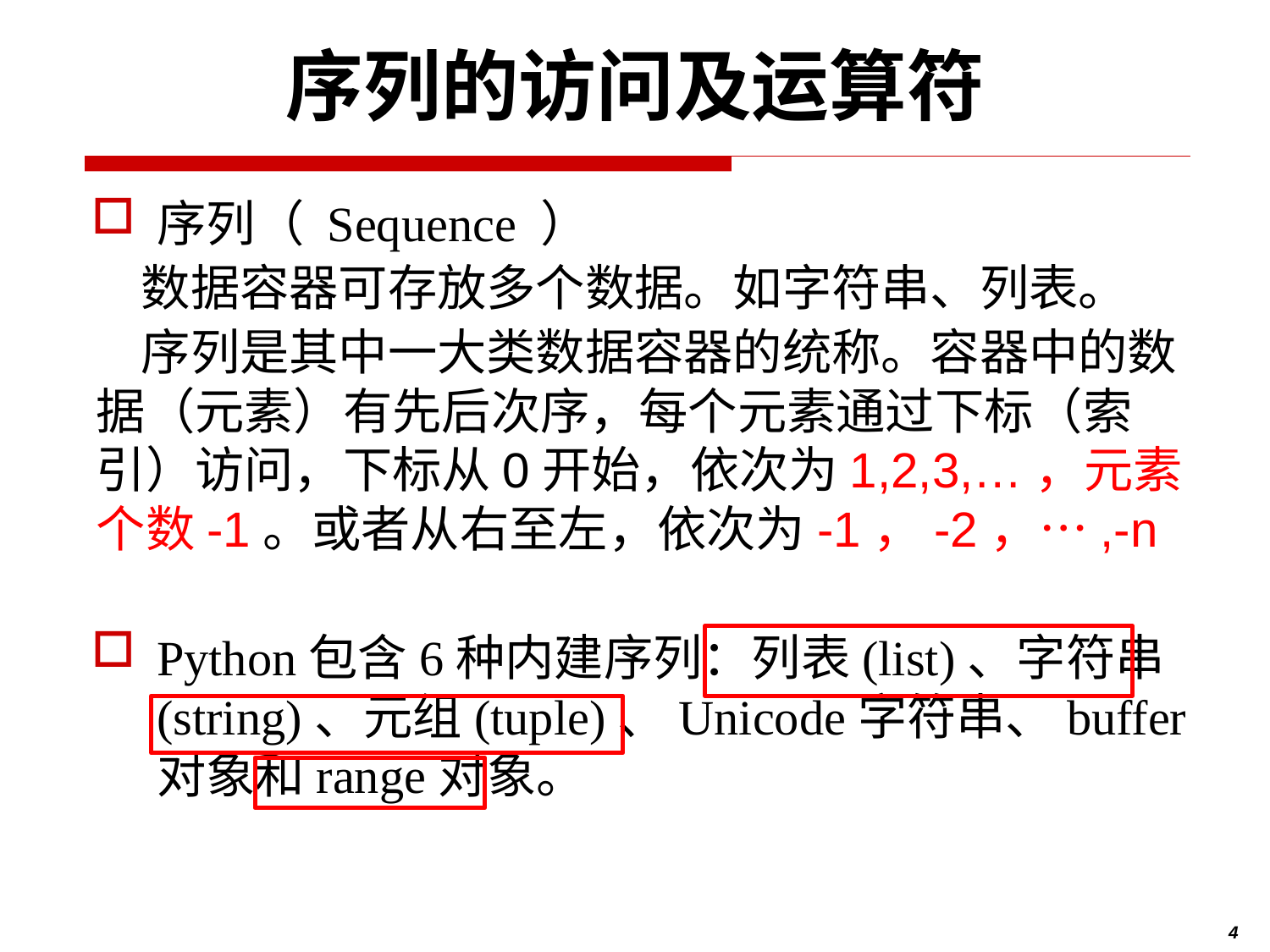

# 序列的访问及运算符
序列（ Sequence ）
   数据容器可存放多个数据。如字符串、列表。
   序列是其中一大类数据容器的统称。容器中的数据（元素）有先后次序，每个元素通过下标（索引）访问，下标从0开始，依次为1,2,3,…，元素个数-1。或者从右至左，依次为-1，-2，…,-n

Python包含6种内建序列：列表(list)、字符串(string)、元组(tuple)、Unicode字符串、buffer对象和range对象。

4